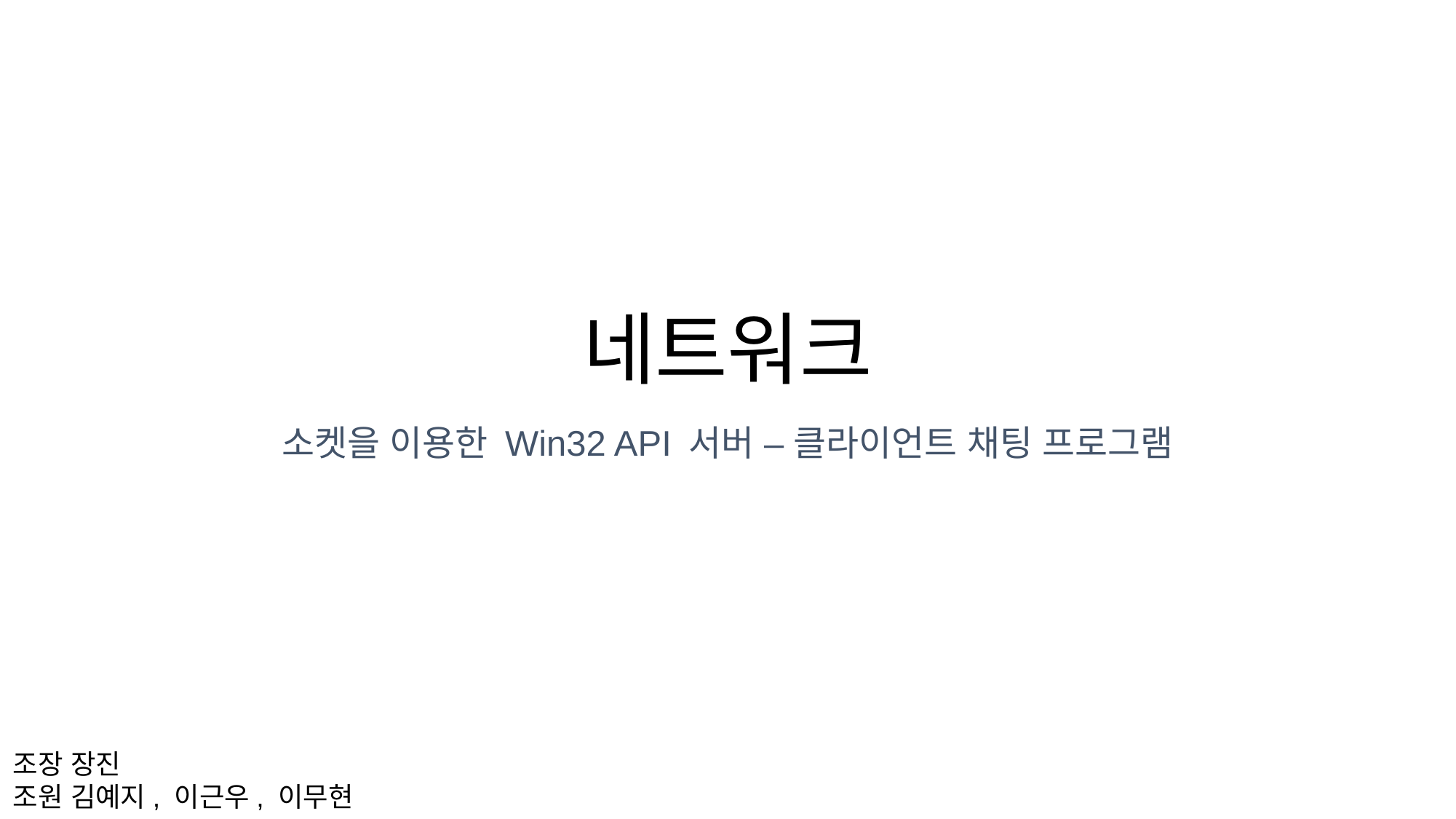

네트워크
소켓을 이용한 Win32 API 서버 – 클라이언트 채팅 프로그램
조장 장진
조원 김예지, 이근우, 이무현